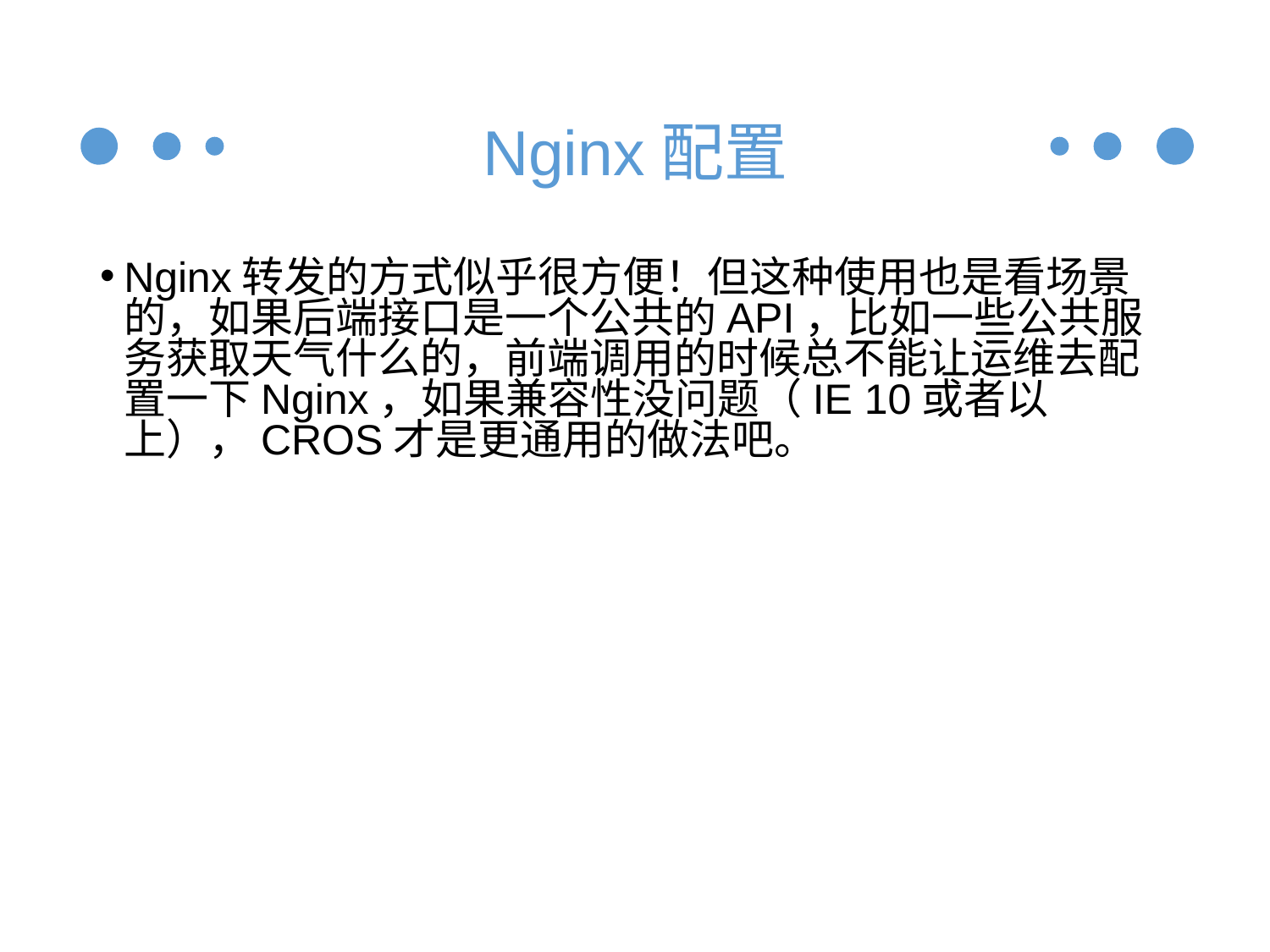

# Nginx配置
Nginx转发的方式似乎很方便！但这种使用也是看场景的，如果后端接口是一个公共的API，比如一些公共服务获取天气什么的，前端调用的时候总不能让运维去配置一下Nginx，如果兼容性没问题（IE 10或者以上），CROS才是更通用的做法吧。